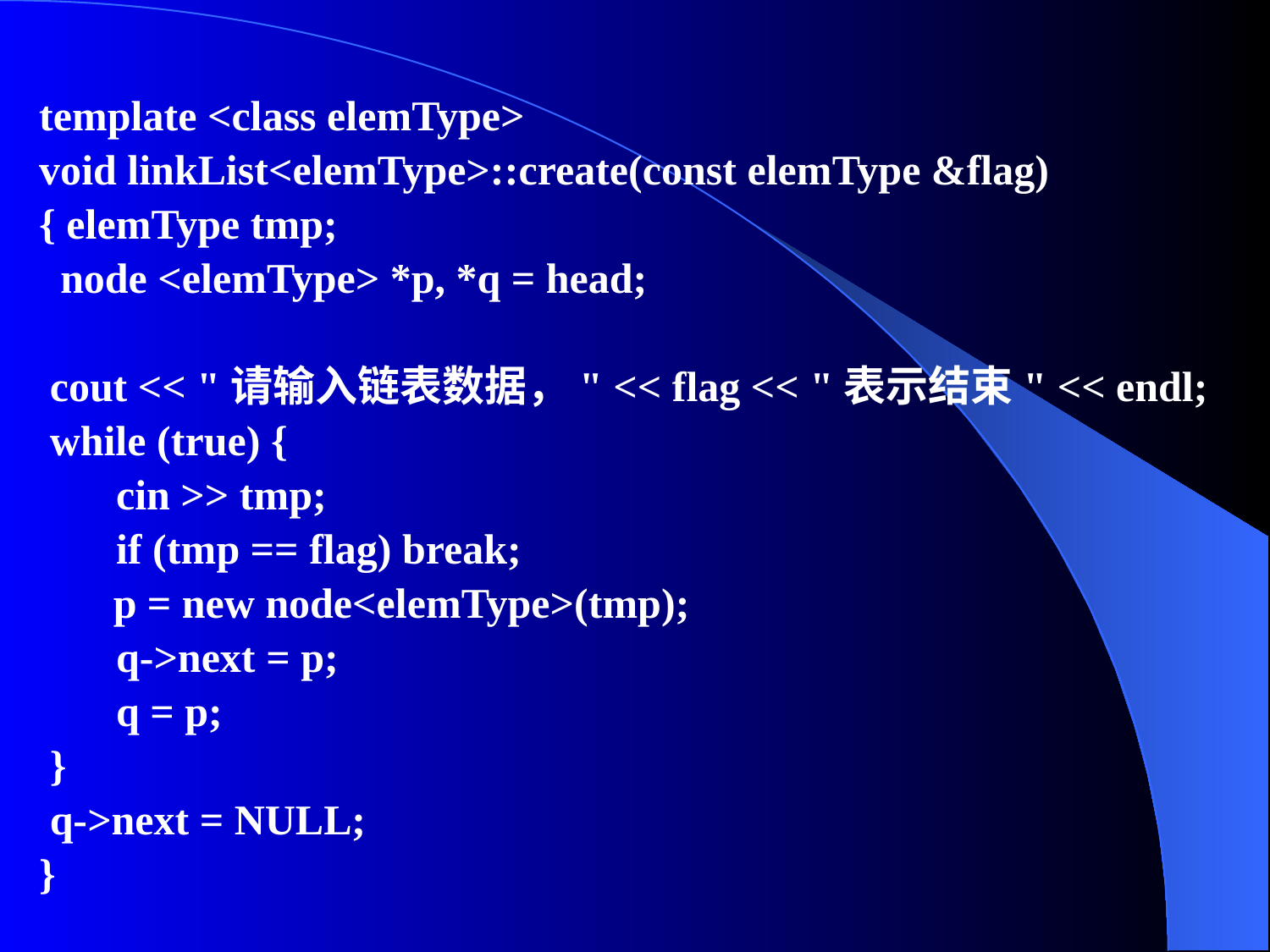

template <class elemType>
void linkList<elemType>::create(const elemType &flag)
{ elemType tmp;
  node <elemType> *p, *q = head;

 cout << "请输入链表数据，" << flag << "表示结束" << endl;
 while (true) {
	 cin >> tmp;
	 if (tmp == flag) break;
       p = new node<elemType>(tmp);
	 q->next = p;
	 q = p;
 }
 q->next = NULL;
}